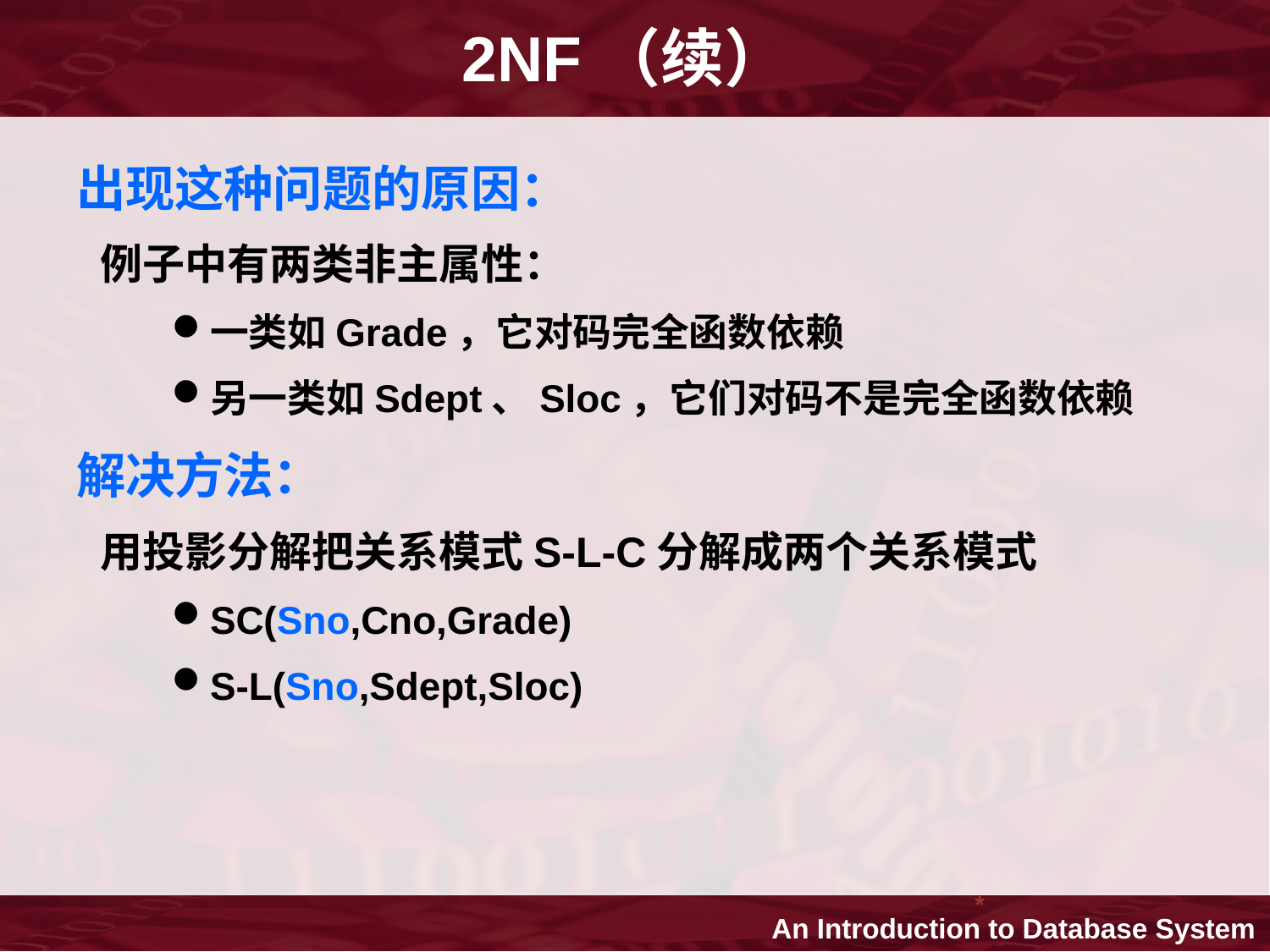

# 2NF（续）
出现这种问题的原因：
例子中有两类非主属性：
一类如Grade，它对码完全函数依赖
另一类如Sdept、Sloc，它们对码不是完全函数依赖
解决方法：
用投影分解把关系模式S-L-C分解成两个关系模式
SC(Sno,Cno,Grade)
S-L(Sno,Sdept,Sloc)

*